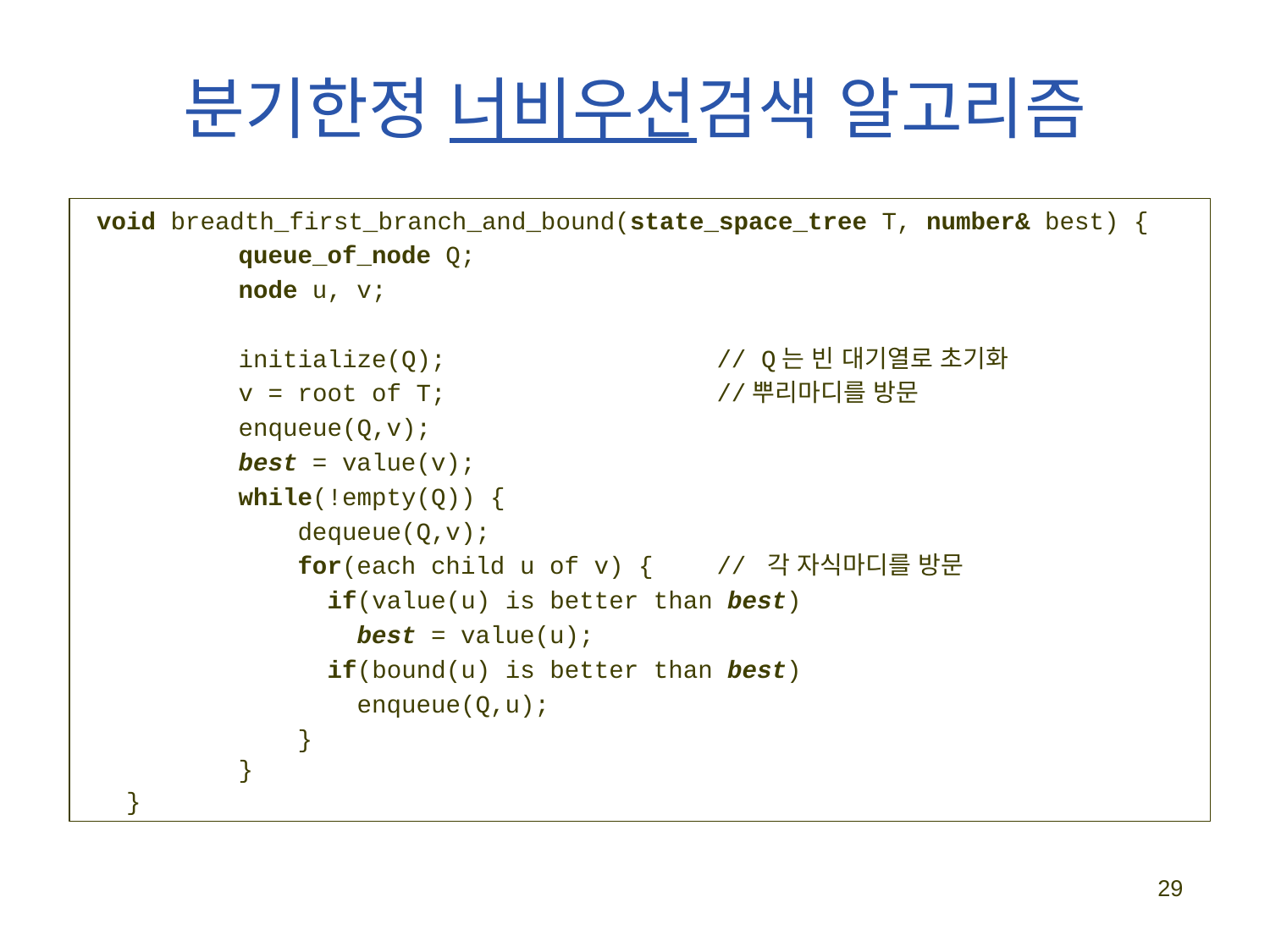

분기한정 너비우선검색 알고리즘
 void breadth_first_branch_and_bound(state_space_tree T, number& best) {
	  queue_of_node Q;
	  node u, v;

	  initialize(Q);			// Q는 빈 대기열로 초기화
	  v = root of T;			//뿌리마디를 방문
	  enqueue(Q,v);
	  best = value(v);
	  while(!empty(Q)) {
	      dequeue(Q,v);
	      for(each child u of v) {	// 각 자식마디를 방문
	        if(value(u) is better than best)
	          best = value(u);
	        if(bound(u) is better than best)
	          enqueue(Q,u);
	      }
	  }
   }
29